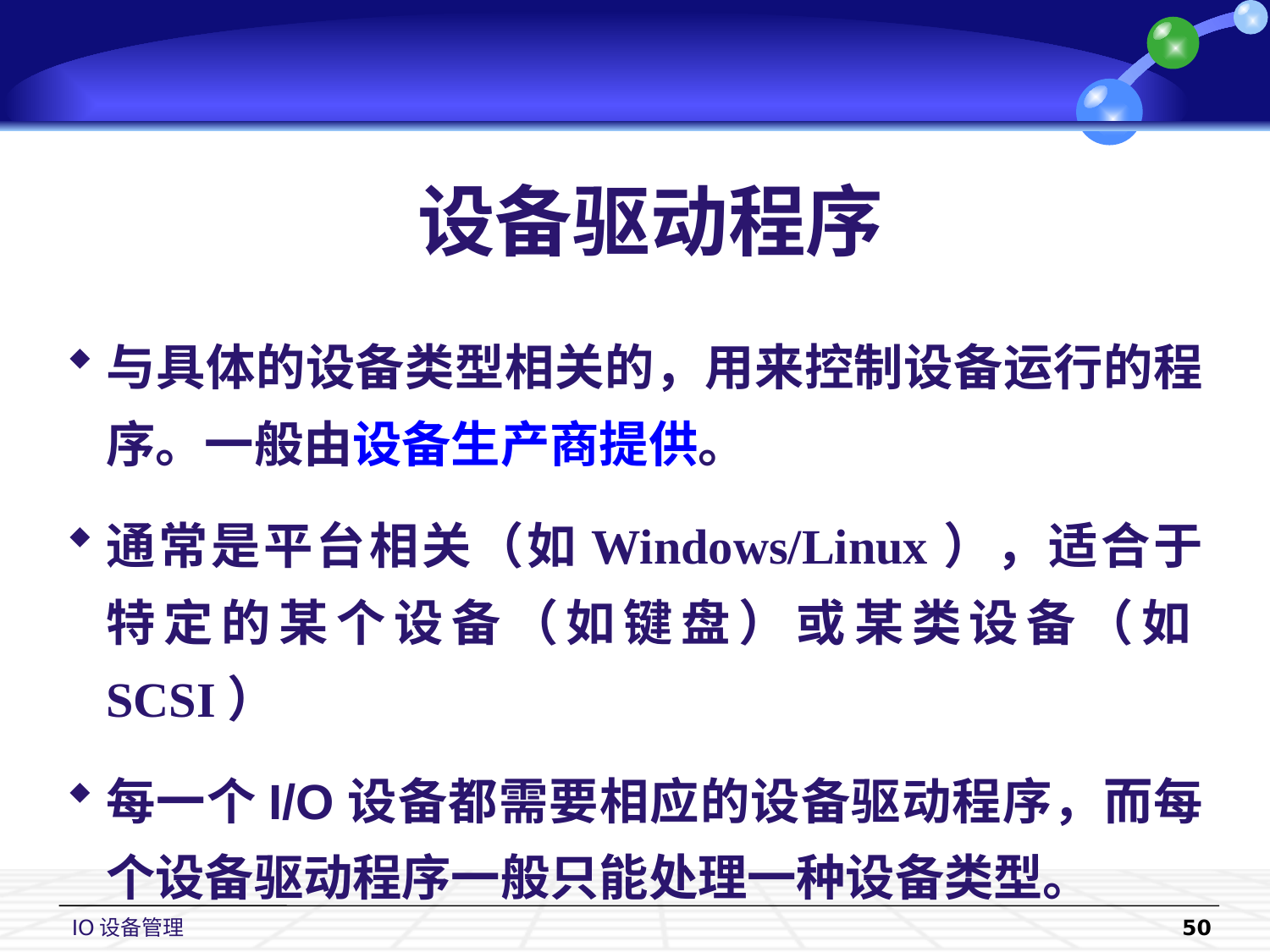

设备驱动程序
与具体的设备类型相关的，用来控制设备运行的程序。一般由设备生产商提供。
通常是平台相关（如Windows/Linux），适合于特定的某个设备（如键盘）或某类设备（如SCSI）
每一个I/O设备都需要相应的设备驱动程序，而每个设备驱动程序一般只能处理一种设备类型。
IO设备管理
50